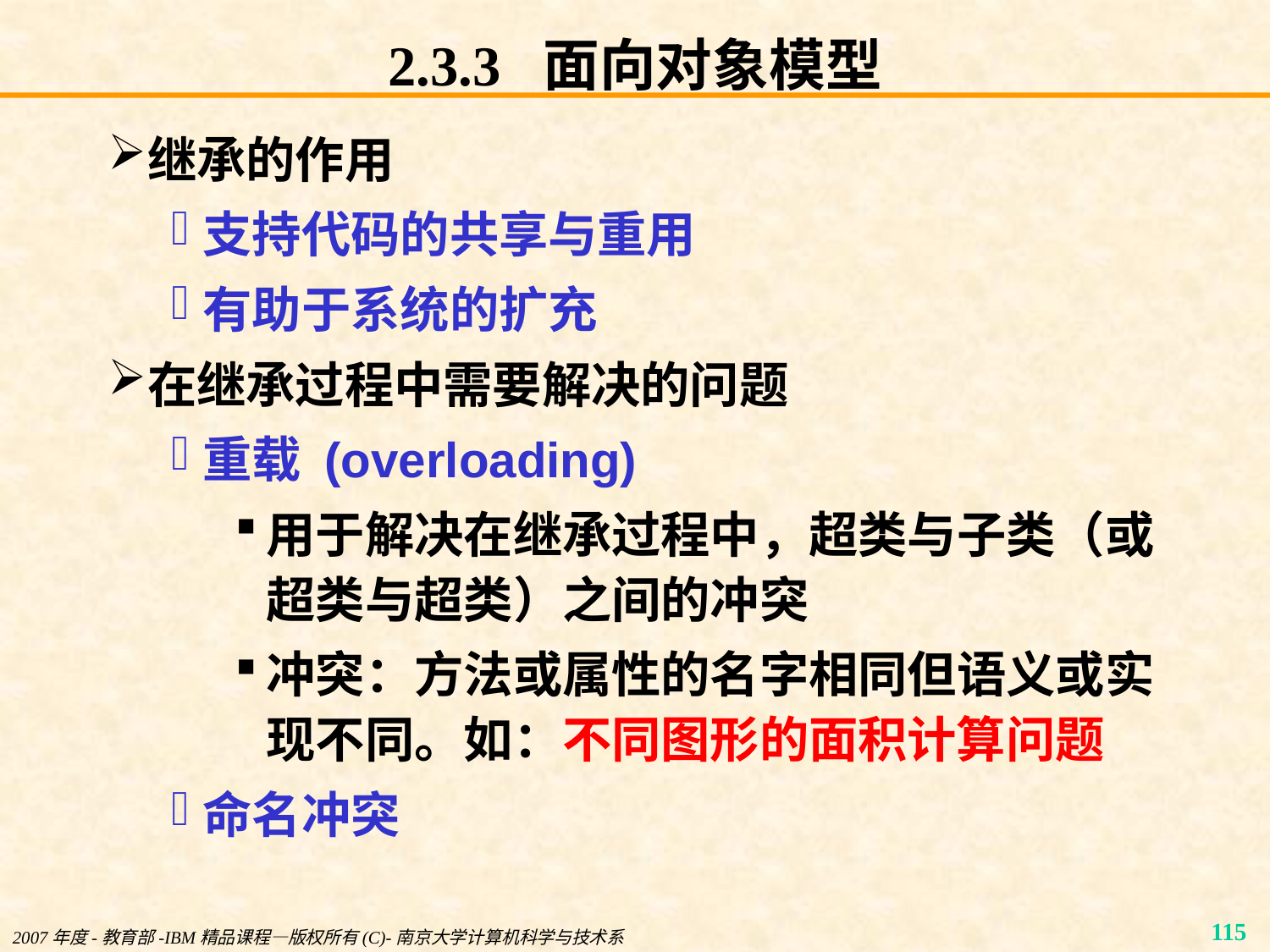

# 2.3.3  面向对象模型
继承的作用
支持代码的共享与重用
有助于系统的扩充
在继承过程中需要解决的问题
重载 (overloading)
用于解决在继承过程中，超类与子类（或超类与超类）之间的冲突
冲突：方法或属性的名字相同但语义或实现不同。如：不同图形的面积计算问题
命名冲突
115
2007年度-教育部-IBM精品课程—版权所有(C)-南京大学计算机科学与技术系